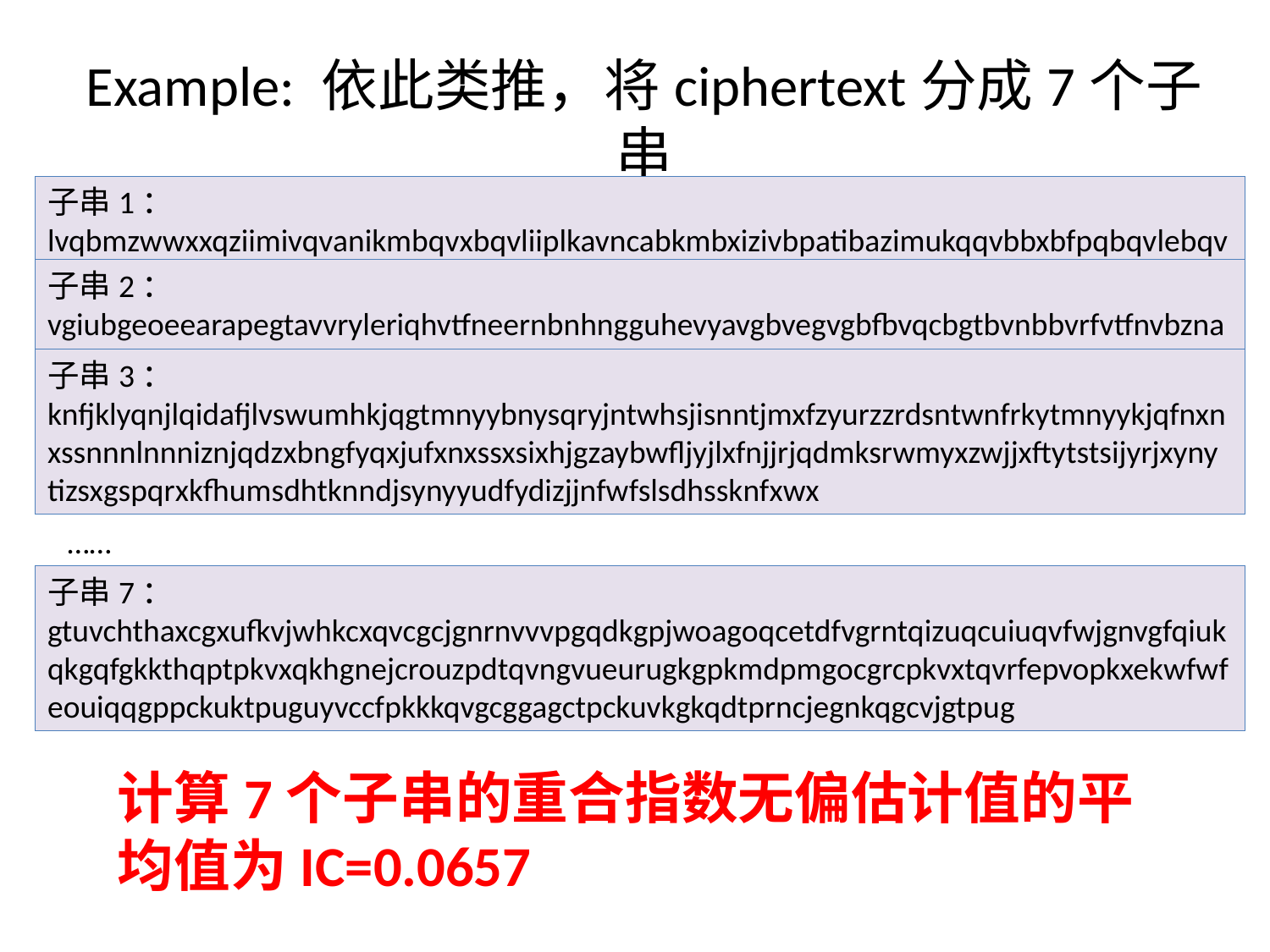

# Example: 依此类推，将ciphertext分成7个子串
子串1：lvqbmzwwxxqziimivqvanikmbqvxbqvliiplkavncabkmbxizivbpatibazimukqqvbbxbfpqbqvlebqvqbwxvnvcvbkivviqanqiuvtvammutbgqlcmommaqmzkzeqotavlivwpmtbwtqnqimzqbbmagcnwitvuqblxubbzkiwltjnvqacwqwpkvqbdmvombnlvxjvsltjembzvqiqbwcgmikakzboqlvqjak
子串2：vgiubgeoeearapegtavvryleriqhvtfneernbnhngguhevyavgbvegvgbfbvqcbgtbvnbbvrfvtfnvbznaeagthnpflugbqyojsnpcnbfhfacrunzvghrnnlpghvbbanbgtrlrivaqiazfsnpgrbvbgvhgbaynzwfvlevhuvbfvvqhegovosnerrvsvnktrfvevgenanvqhvkyvtfyoufgubyuvnfvrbvgihcg
子串3：knfjklyqnjlqidafjlvswumhkjqgtmnyybnysqryjntwhsjisnntjmxfzyurzzrdsntwnfrkytmnyykjqfnxnxssnnnlnnniznjqdzxbngfyqxjufxnxssxsixhjgzaybwfljyjlxfnjjrjqdmksrwmyxzwjjxftytstsijyrjxynytizsxgspqrxkfhumsdhtknndjsynyyudfydizjjnfwfslsdhssknfxwx
……
子串7：gtuvchthaxcgxufkvjwhkcxqvcgcjgnrnvvvpgqdkgpjwoagoqcetdfvgrntqizuqcuiuqvfwjgnvgfqiukqkgqfgkkthqptpkvxqkhgnejcrouzpdtqvngvueurugkgpkmdpmgocgrcpkvxtqvrfepvopkxekwfwfeouiqqgppckuktpuguyvccfpkkkqvgcggagctpckuvkgkqdtprncjegnkqgcvjgtpug
计算7个子串的重合指数无偏估计值的平均值为IC=0.0657